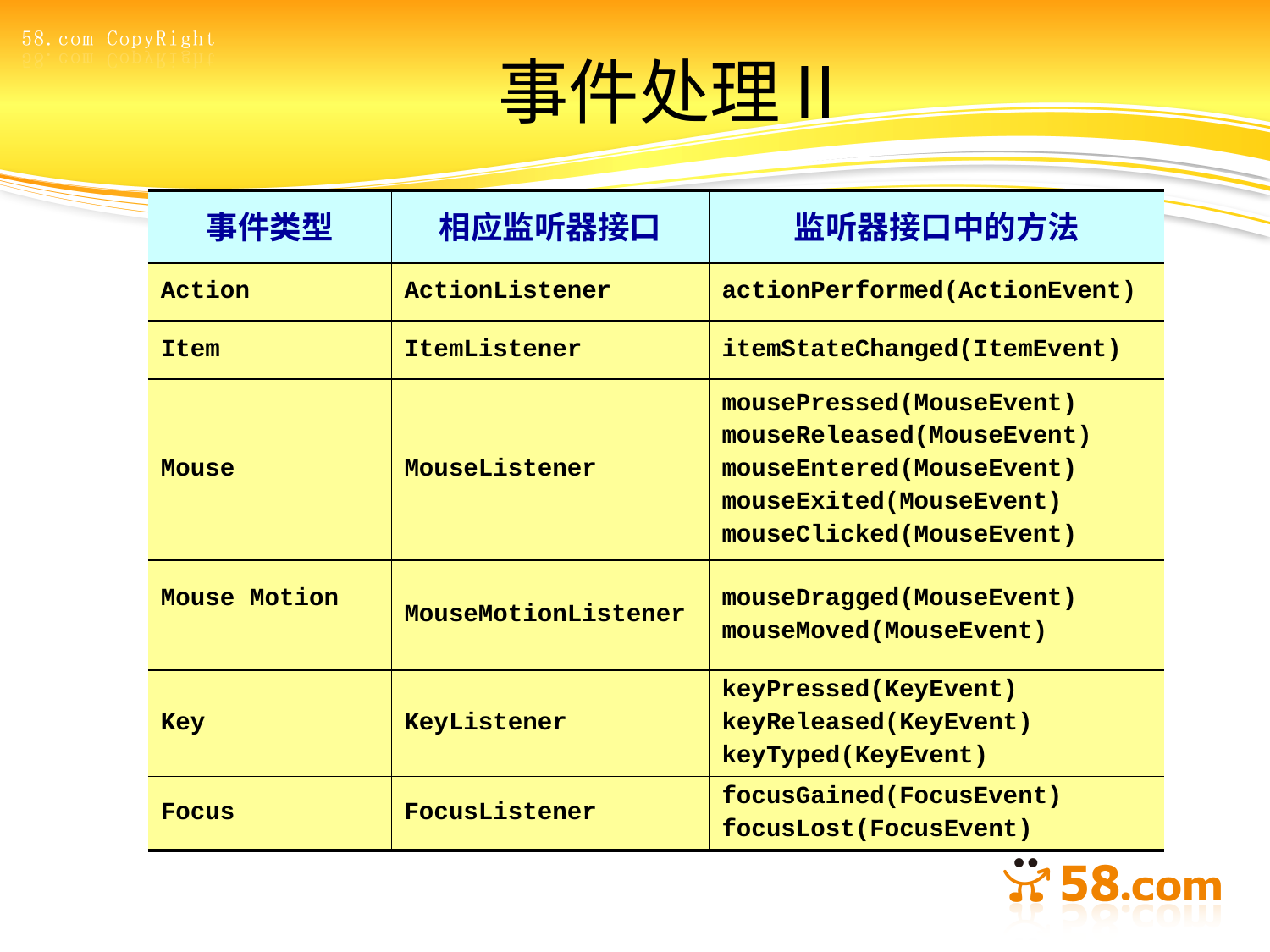

# 事件处理Ⅱ
| 事件类型 | 相应监听器接口 | 监听器接口中的方法 |
| --- | --- | --- |
| Action | ActionListener | actionPerformed(ActionEvent) |
| Item | ItemListener | itemStateChanged(ItemEvent) |
| Mouse | MouseListener | mousePressed(MouseEvent) mouseReleased(MouseEvent) mouseEntered(MouseEvent) mouseExited(MouseEvent) mouseClicked(MouseEvent) |
| Mouse Motion | MouseMotionListener | mouseDragged(MouseEvent) mouseMoved(MouseEvent) |
| Key | KeyListener | keyPressed(KeyEvent) keyReleased(KeyEvent) keyTyped(KeyEvent) |
| Focus | FocusListener | focusGained(FocusEvent) focusLost(FocusEvent) |